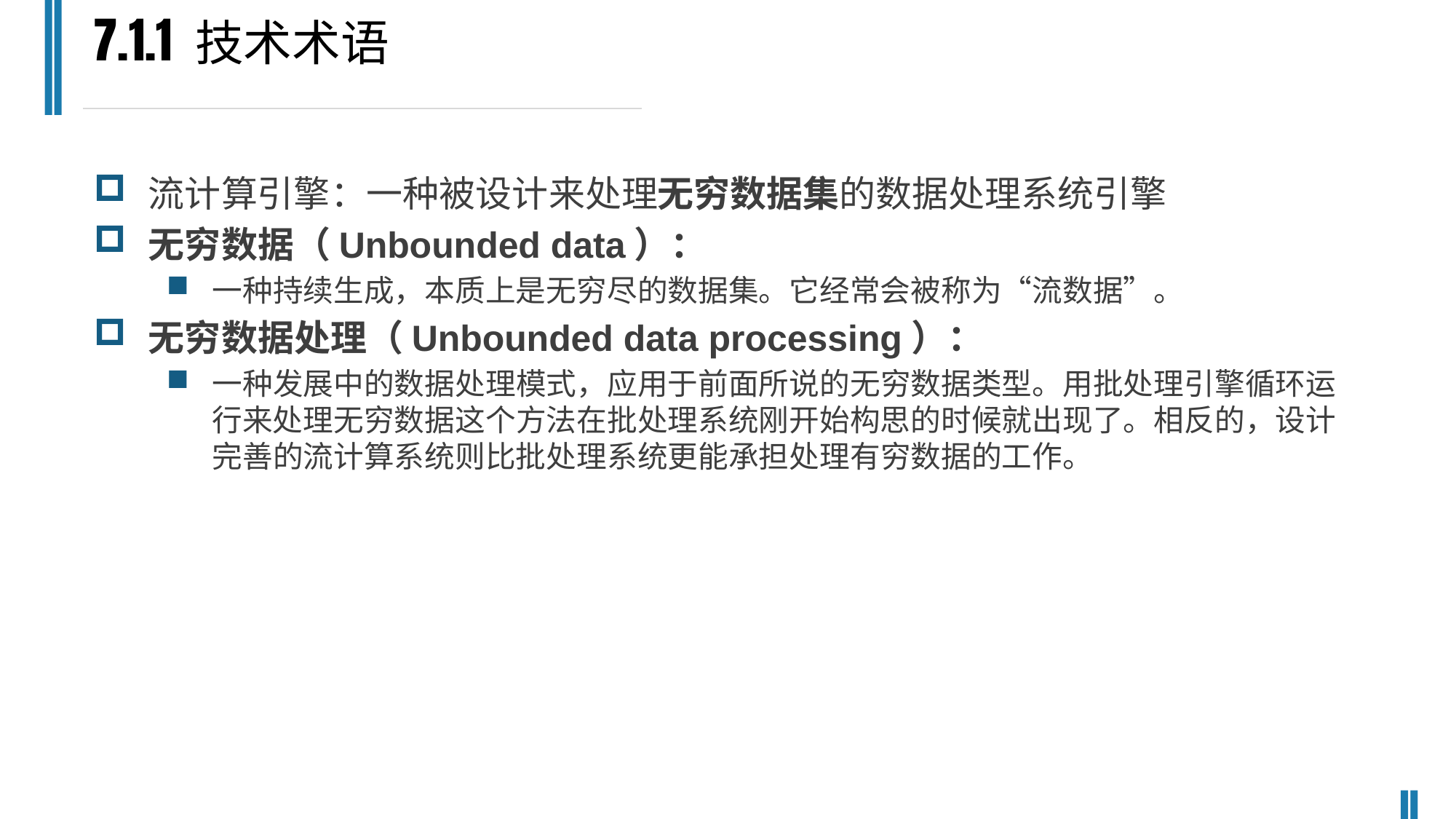

7.1.1 技术术语

流计算引擎：一种被设计来处理无穷数据集的数据处理系统引擎
无穷数据（Unbounded data）：
一种持续生成，本质上是无穷尽的数据集。它经常会被称为“流数据”。
无穷数据处理（Unbounded data processing）：
一种发展中的数据处理模式，应用于前面所说的无穷数据类型。用批处理引擎循环运行来处理无穷数据这个方法在批处理系统刚开始构思的时候就出现了。相反的，设计完善的流计算系统则比批处理系统更能承担处理有穷数据的工作。